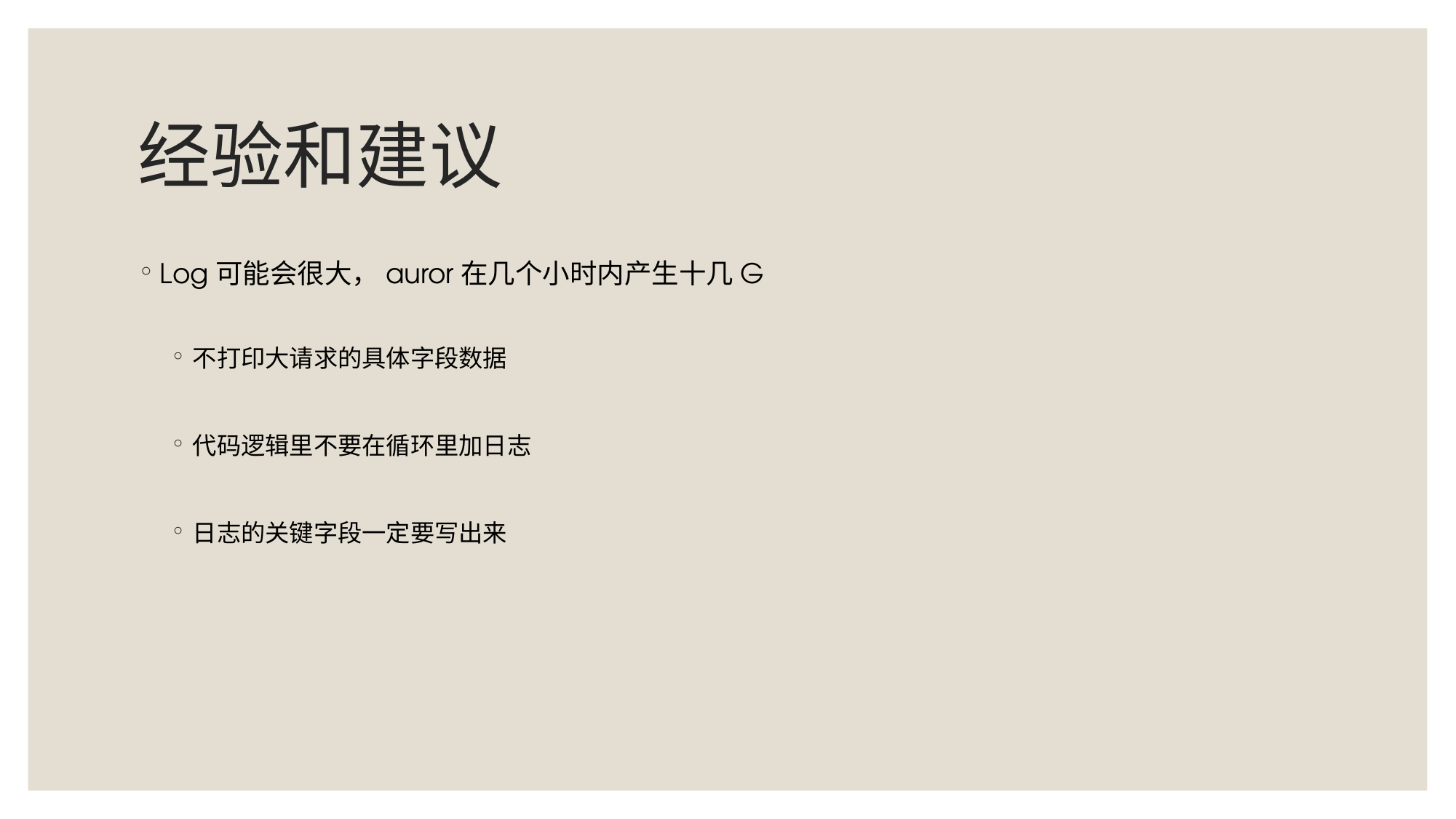

# 经验和建议
Log可能会很大，auror在几个小时内产生十几G

不打印大请求的具体字段数据

代码逻辑里不要在循环里加日志

日志的关键字段一定要写出来